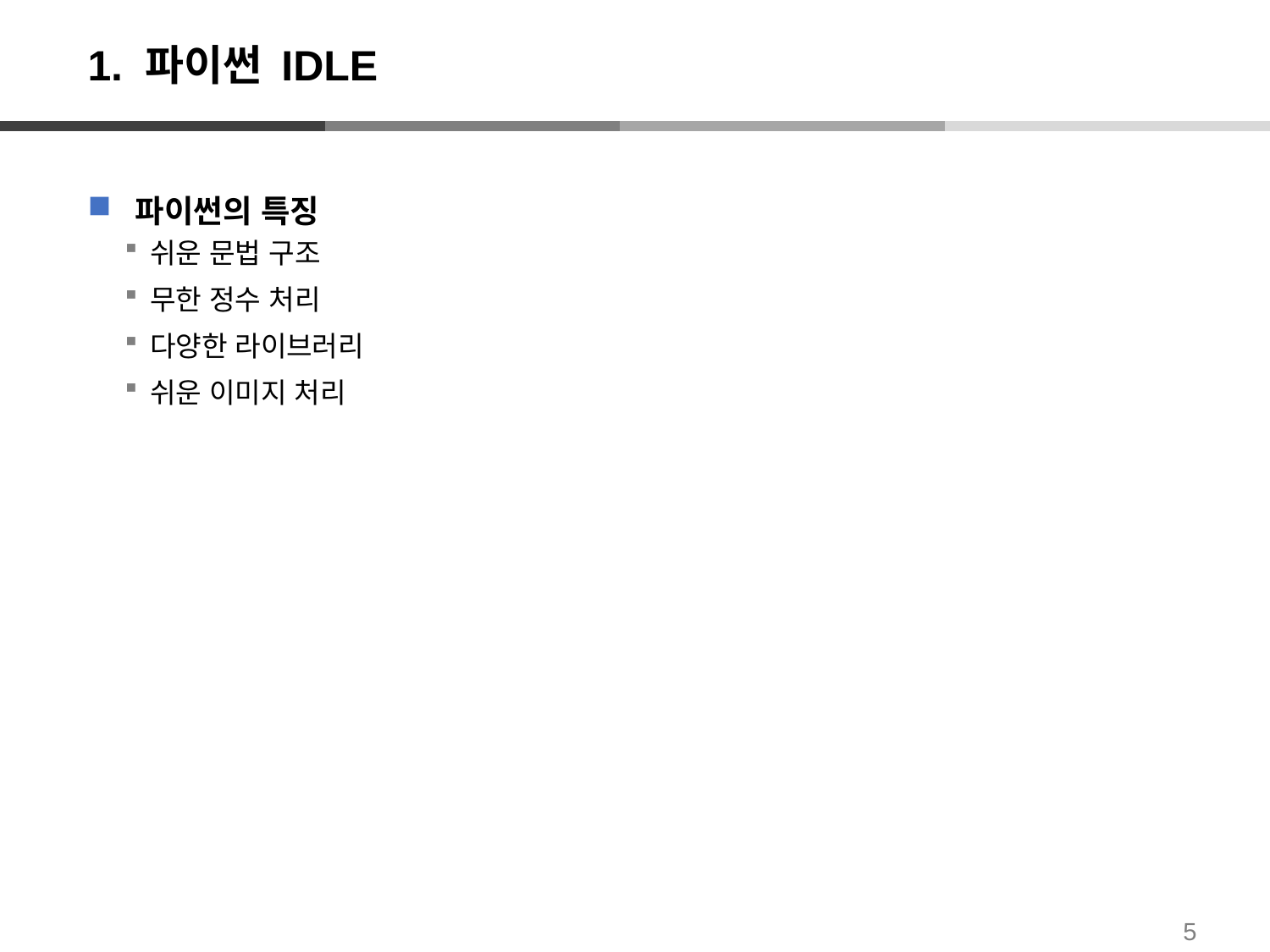

# 1. 파이썬 IDLE
파이썬의 특징
쉬운 문법 구조
무한 정수 처리
다양한 라이브러리
쉬운 이미지 처리